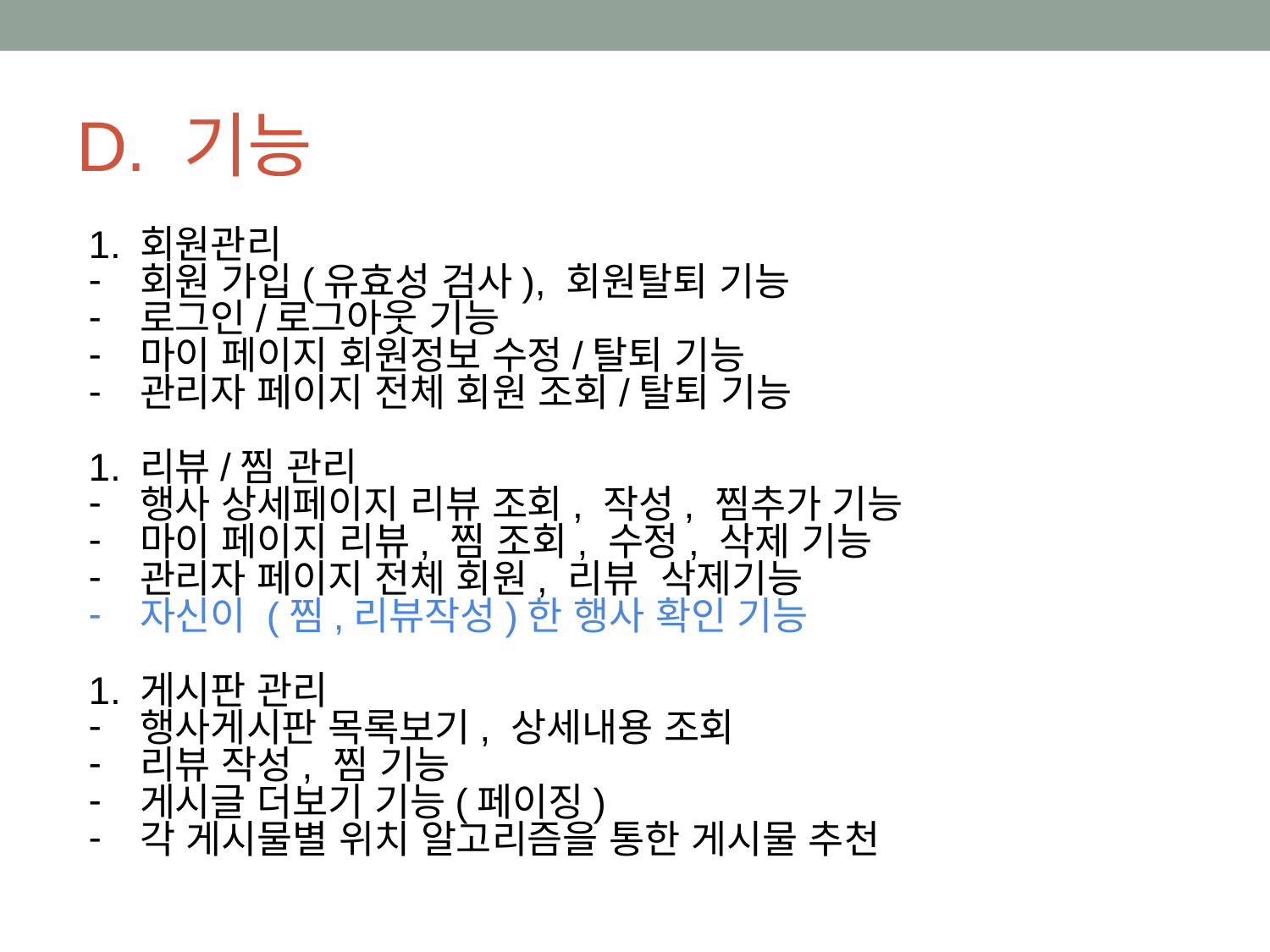

# D. 기능
회원관리
회원 가입(유효성 검사), 회원탈퇴 기능
로그인/로그아웃 기능
마이 페이지 회원정보 수정/탈퇴 기능
관리자 페이지 전체 회원 조회/탈퇴 기능

리뷰/찜 관리
행사 상세페이지 리뷰 조회, 작성, 찜추가 기능
마이 페이지 리뷰, 찜 조회, 수정, 삭제 기능
관리자 페이지 전체 회원, 리뷰  삭제기능
자신이 (찜,리뷰작성)한 행사 확인 기능

게시판 관리
행사게시판 목록보기, 상세내용 조회
리뷰 작성, 찜 기능
게시글 더보기 기능(페이징)
각 게시물별 위치 알고리즘을 통한 게시물 추천